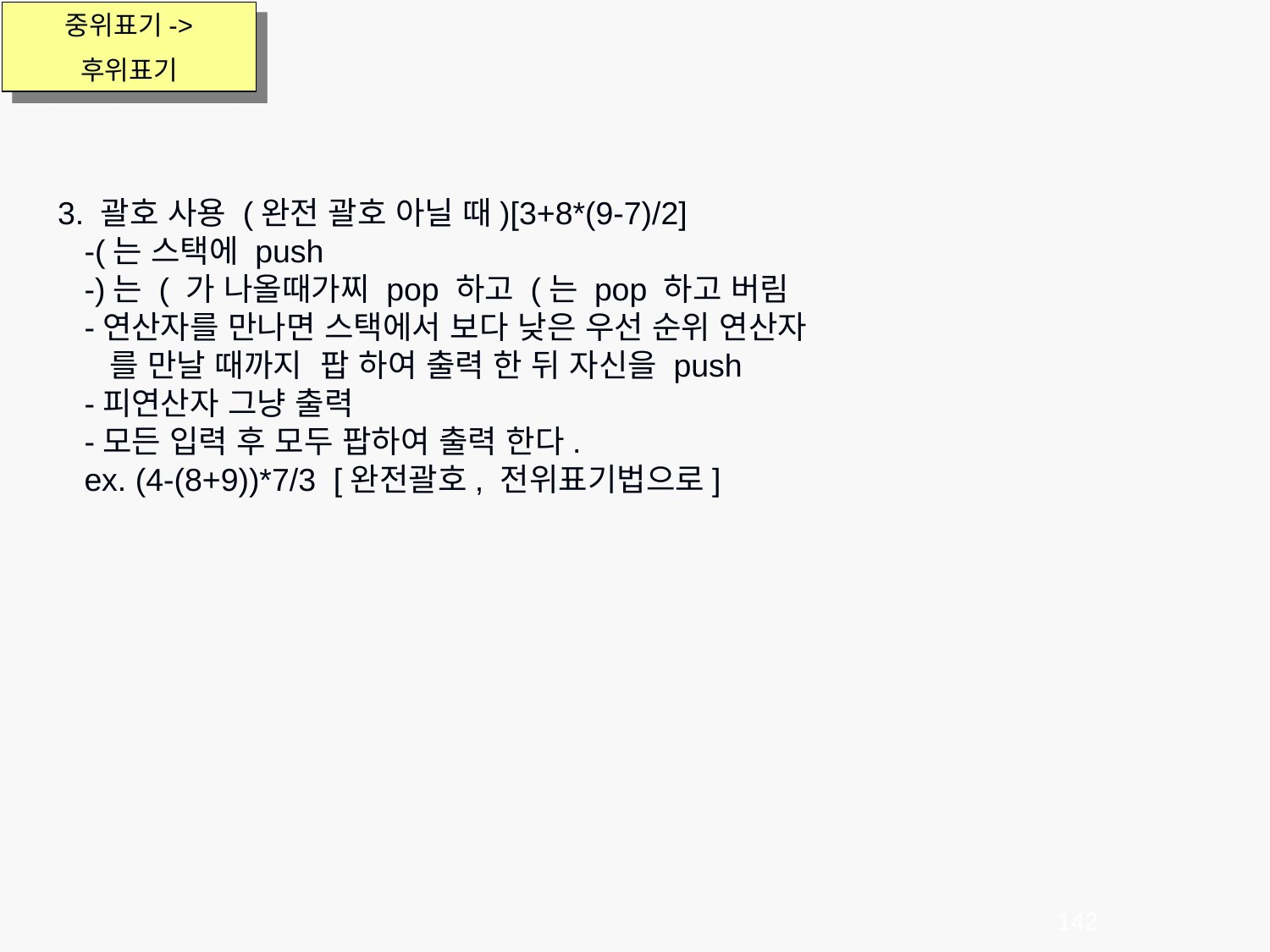

중위표기->
후위표기
3. 괄호 사용 (완전 괄호 아닐 때)[3+8*(9-7)/2]
   -(는 스택에 push
   -)는 ( 가 나올때가찌 pop 하고 (는 pop 하고 버림
   -연산자를 만나면 스택에서 보다 낮은 우선 순위 연산자
     를 만날 때까지  팝 하여 출력 한 뒤 자신을 push
   -피연산자 그냥 출력
   -모든 입력 후 모두 팝하여 출력 한다.
   ex. (4-(8+9))*7/3  [완전괄호, 전위표기법으로]
142